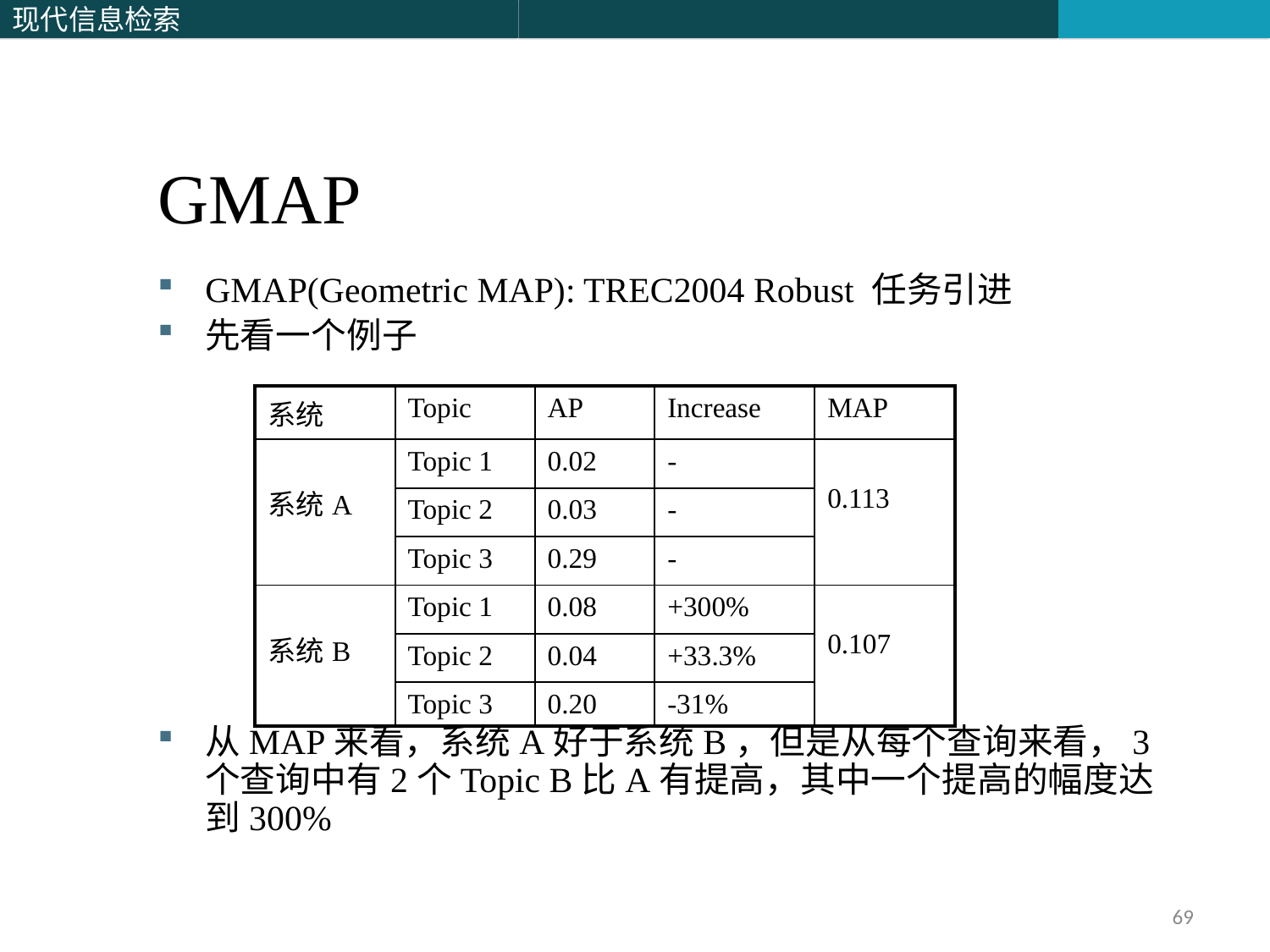

# GMAP
GMAP(Geometric MAP): TREC2004 Robust 任务引进
先看一个例子

从MAP来看，系统A好于系统B，但是从每个查询来看，3个查询中有2个Topic B比A有提高，其中一个提高的幅度达到300%
| 系统 | Topic | AP | Increase | MAP |
| --- | --- | --- | --- | --- |
| 系统A | Topic 1 | 0.02 | - | 0.113 |
|  | Topic 2 | 0.03 | - |  |
|  | Topic 3 | 0.29 | - |  |
| 系统B | Topic 1 | 0.08 | +300% | 0.107 |
|  | Topic 2 | 0.04 | +33.3% |  |
|  | Topic 3 | 0.20 | -31% |  |

69